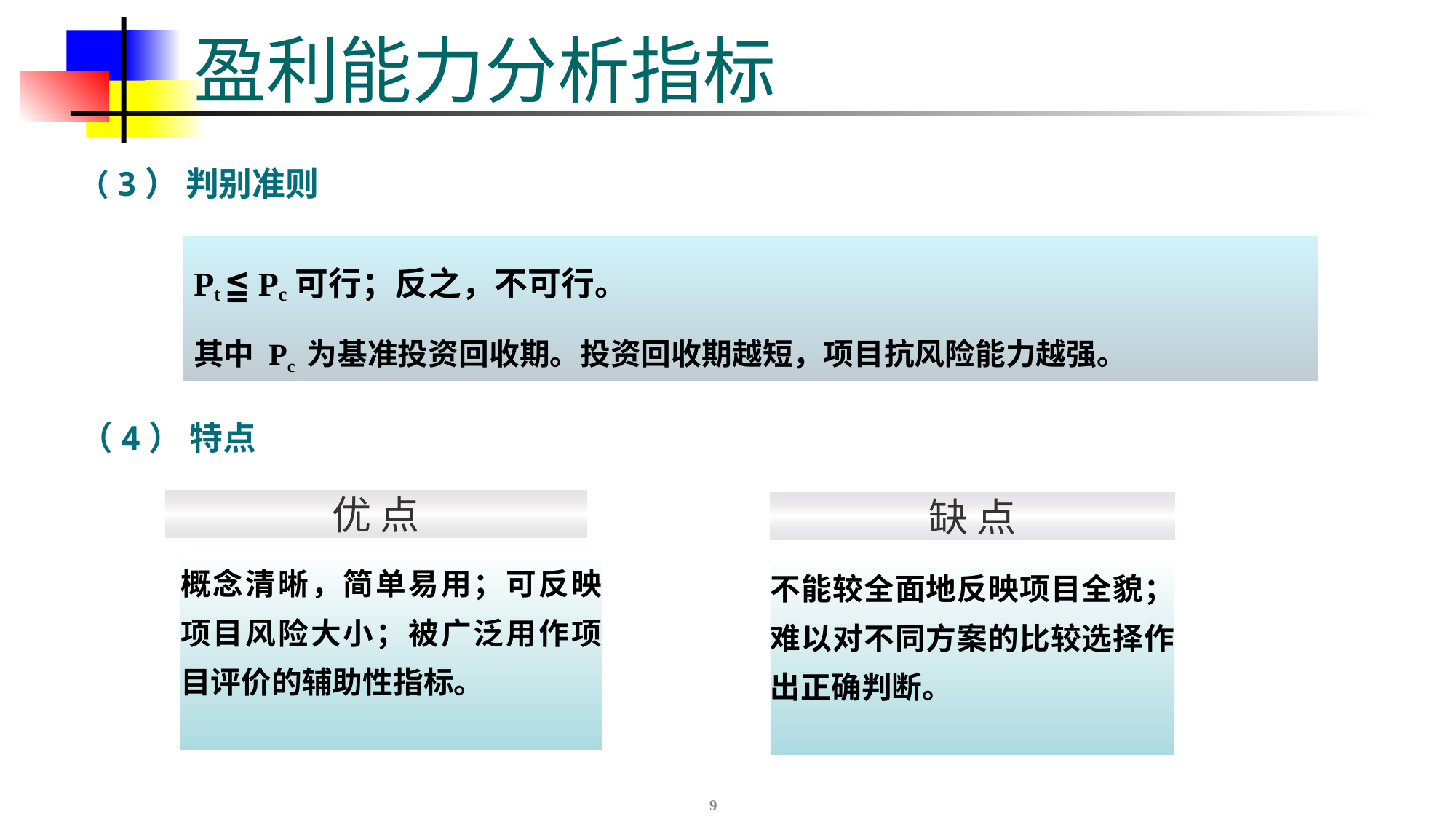

# 盈利能力分析指标
（3） 判别准则
Pt ≦ Pc可行；反之，不可行。
其中 Pc 为基准投资回收期。投资回收期越短，项目抗风险能力越强。
（4） 特点
优 点
缺 点
概念清晰，简单易用；可反映项目风险大小；被广泛用作项目评价的辅助性指标。
不能较全面地反映项目全貌；难以对不同方案的比较选择作出正确判断。
9